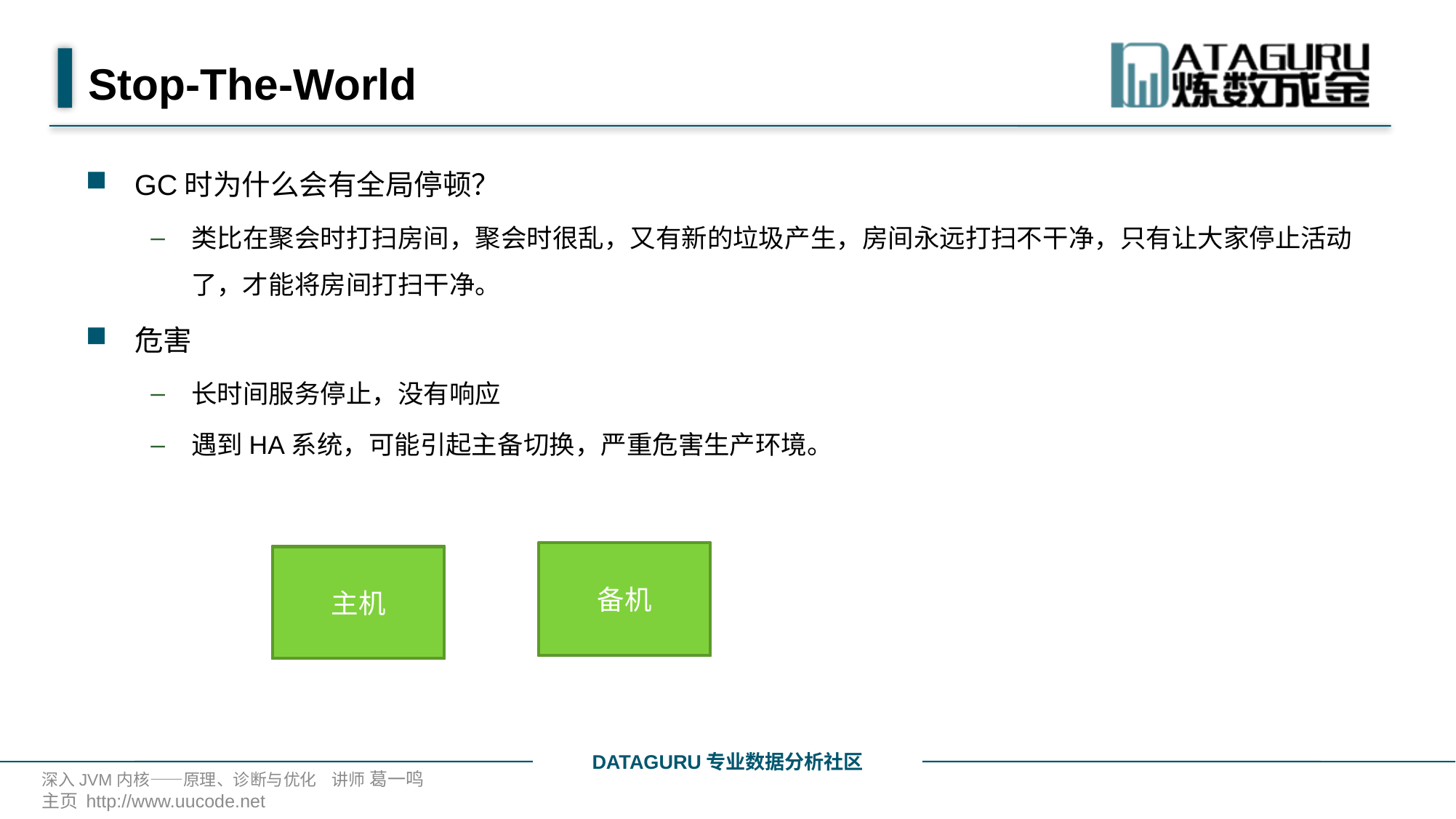

# Stop-The-World
GC时为什么会有全局停顿？
类比在聚会时打扫房间，聚会时很乱，又有新的垃圾产生，房间永远打扫不干净，只有让大家停止活动了，才能将房间打扫干净。
危害
长时间服务停止，没有响应
遇到HA系统，可能引起主备切换，严重危害生产环境。
备机
备机
主机
主机
主机